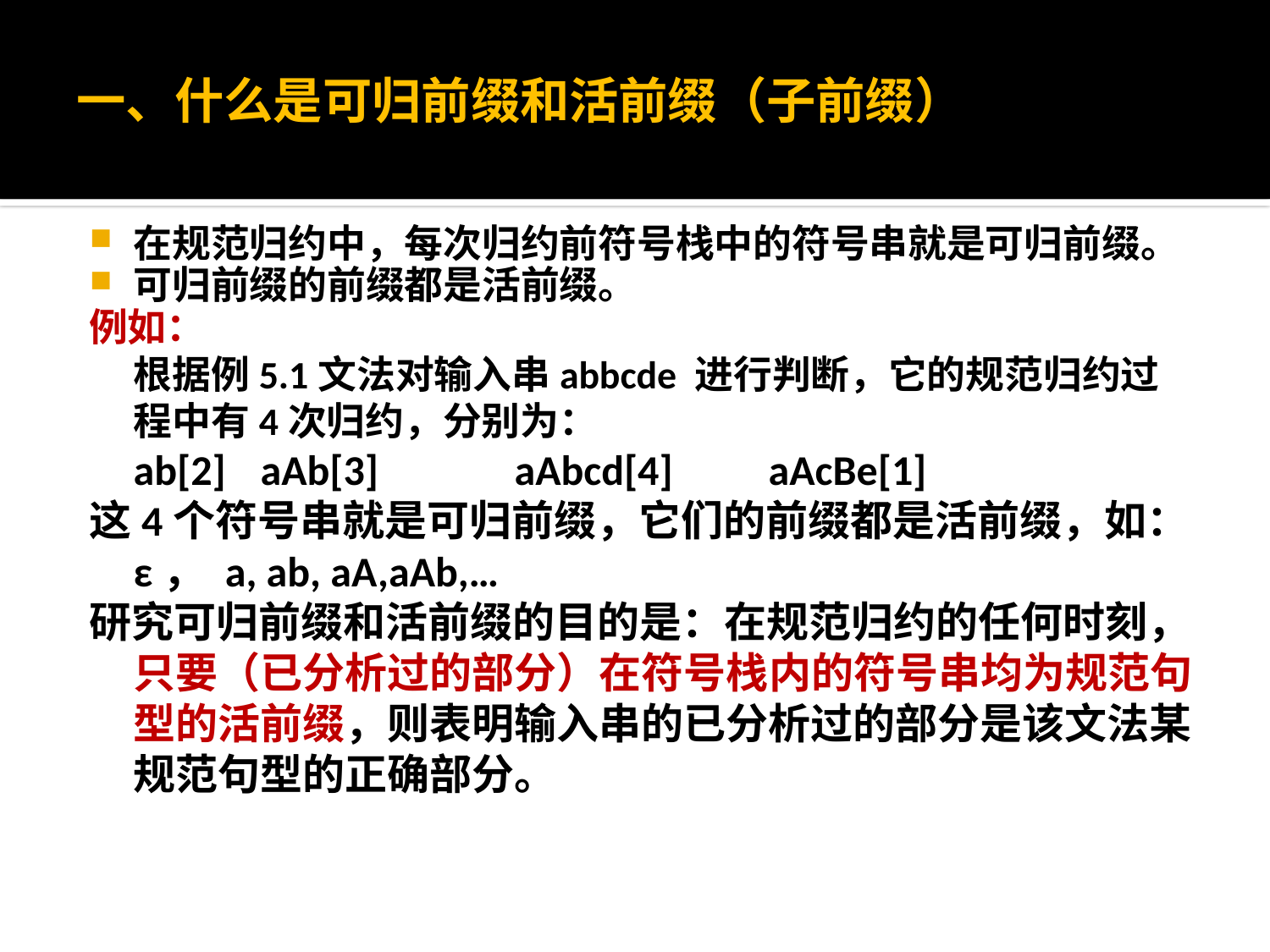

# 一、什么是可归前缀和活前缀（子前缀）
在规范归约中，每次归约前符号栈中的符号串就是可归前缀。
可归前缀的前缀都是活前缀。
例如：
	根据例5.1文法对输入串abbcde 进行判断，它的规范归约过程中有4次归约，分别为：
	ab[2]  	aAb[3]  	aAbcd[4]  	aAcBe[1]
这4个符号串就是可归前缀，它们的前缀都是活前缀，如：ε， a, ab, aA,aAb,…
研究可归前缀和活前缀的目的是：在规范归约的任何时刻，只要（已分析过的部分）在符号栈内的符号串均为规范句型的活前缀，则表明输入串的已分析过的部分是该文法某规范句型的正确部分。